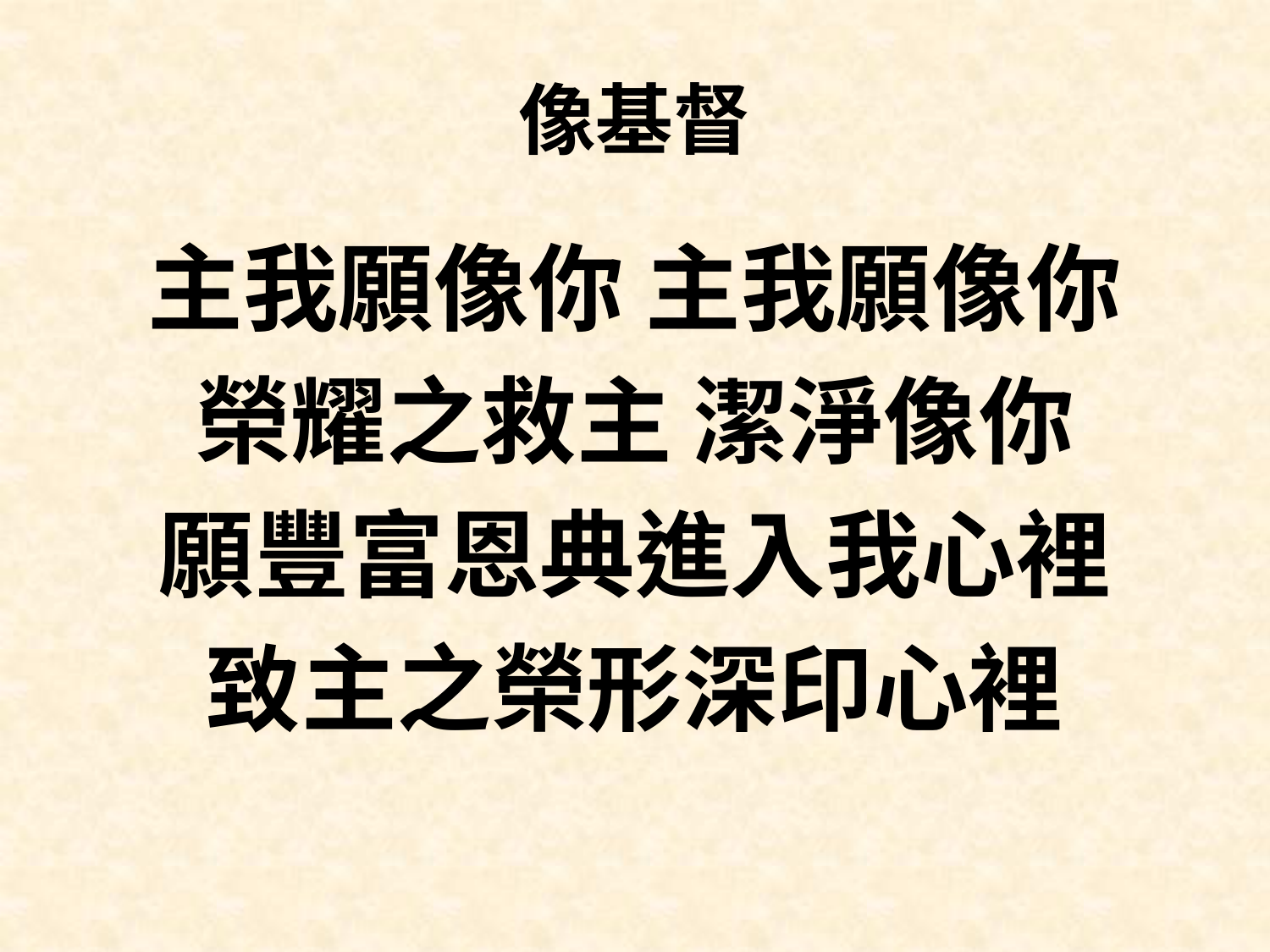

# 像基督
主我願像你 主我願像你
榮耀之救主 潔淨像你
願豐富恩典進入我心裡
致主之榮形深印心裡